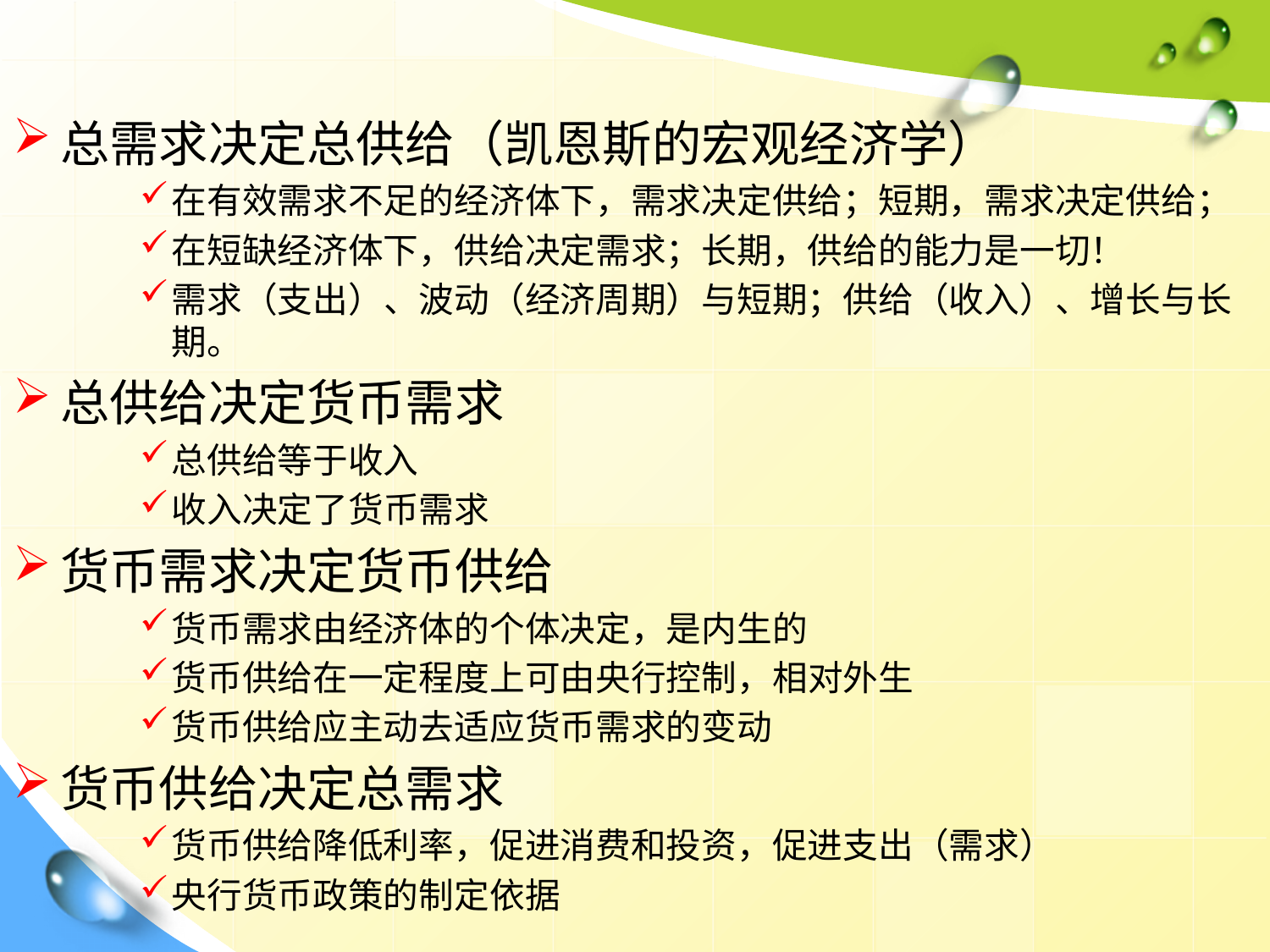

总需求决定总供给（凯恩斯的宏观经济学）
在有效需求不足的经济体下，需求决定供给；短期，需求决定供给；
在短缺经济体下，供给决定需求；长期，供给的能力是一切！
需求（支出）、波动（经济周期）与短期；供给（收入）、增长与长期。
总供给决定货币需求
总供给等于收入
收入决定了货币需求
货币需求决定货币供给
货币需求由经济体的个体决定，是内生的
货币供给在一定程度上可由央行控制，相对外生
货币供给应主动去适应货币需求的变动
货币供给决定总需求
货币供给降低利率，促进消费和投资，促进支出（需求）
央行货币政策的制定依据